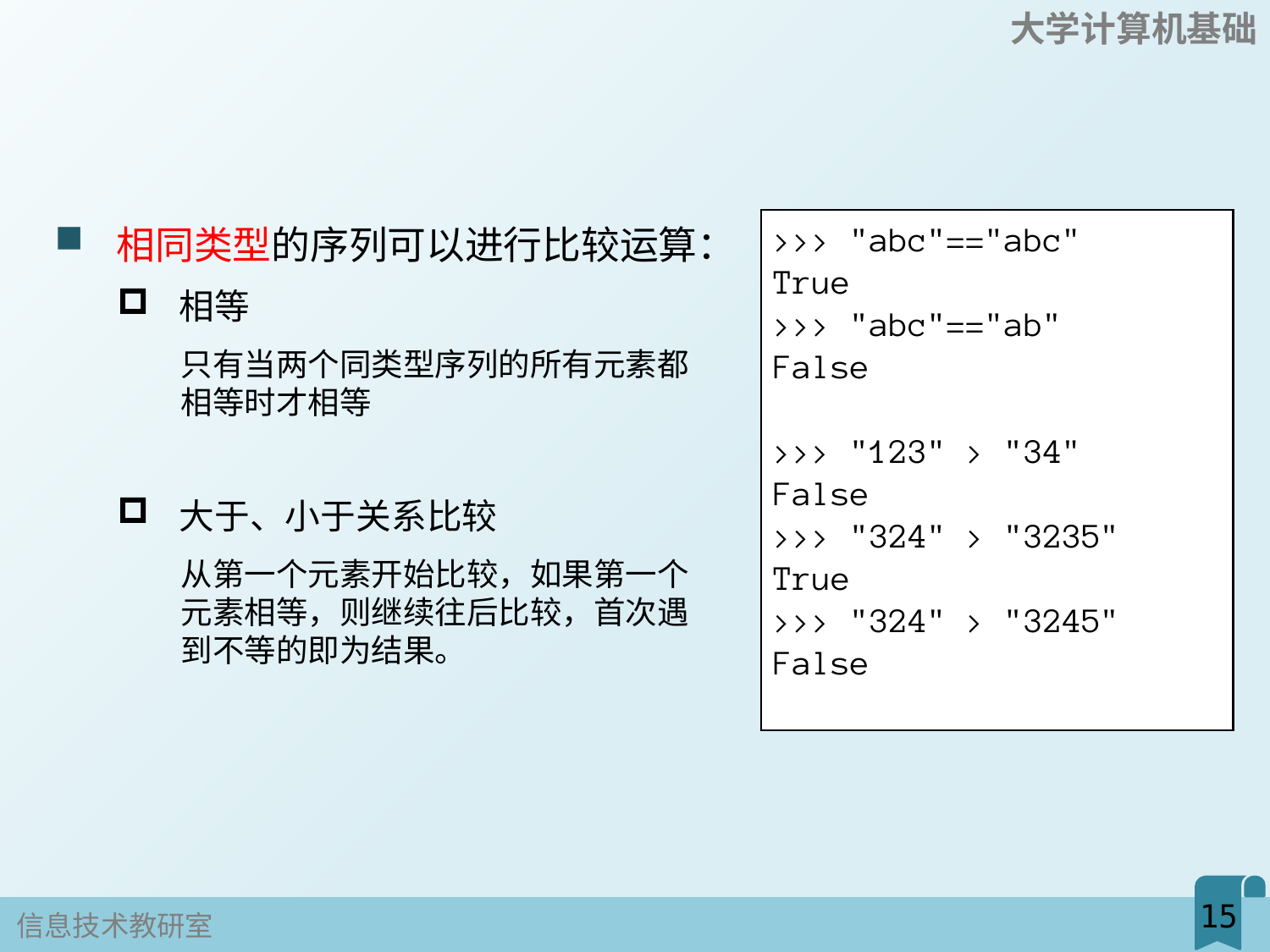

相同类型的序列可以进行比较运算：
相等
只有当两个同类型序列的所有元素都相等时才相等

大于、小于关系比较
从第一个元素开始比较，如果第一个元素相等，则继续往后比较，首次遇到不等的即为结果。

>>> "abc"=="abc"
True
>>> "abc"=="ab"
False

>>> "123" > "34"
False
>>> "324" > "3235"
True
>>> "324" > "3245"
False

15